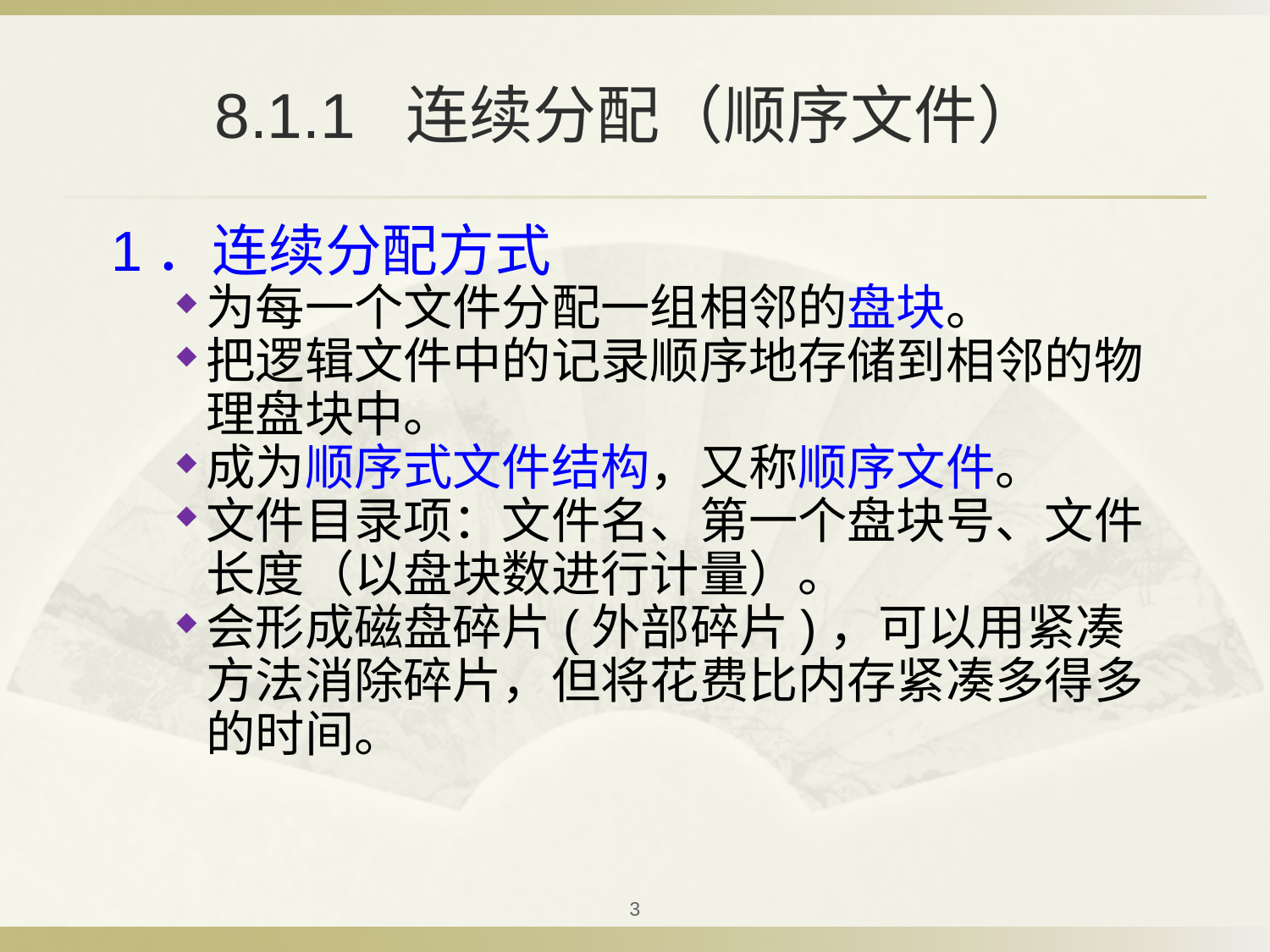

# 8.1.1  连续分配（顺序文件）
1．连续分配方式
为每一个文件分配一组相邻的盘块。
把逻辑文件中的记录顺序地存储到相邻的物理盘块中。
成为顺序式文件结构，又称顺序文件。
文件目录项：文件名、第一个盘块号、文件长度（以盘块数进行计量）。
会形成磁盘碎片(外部碎片)，可以用紧凑方法消除碎片，但将花费比内存紧凑多得多的时间。
3